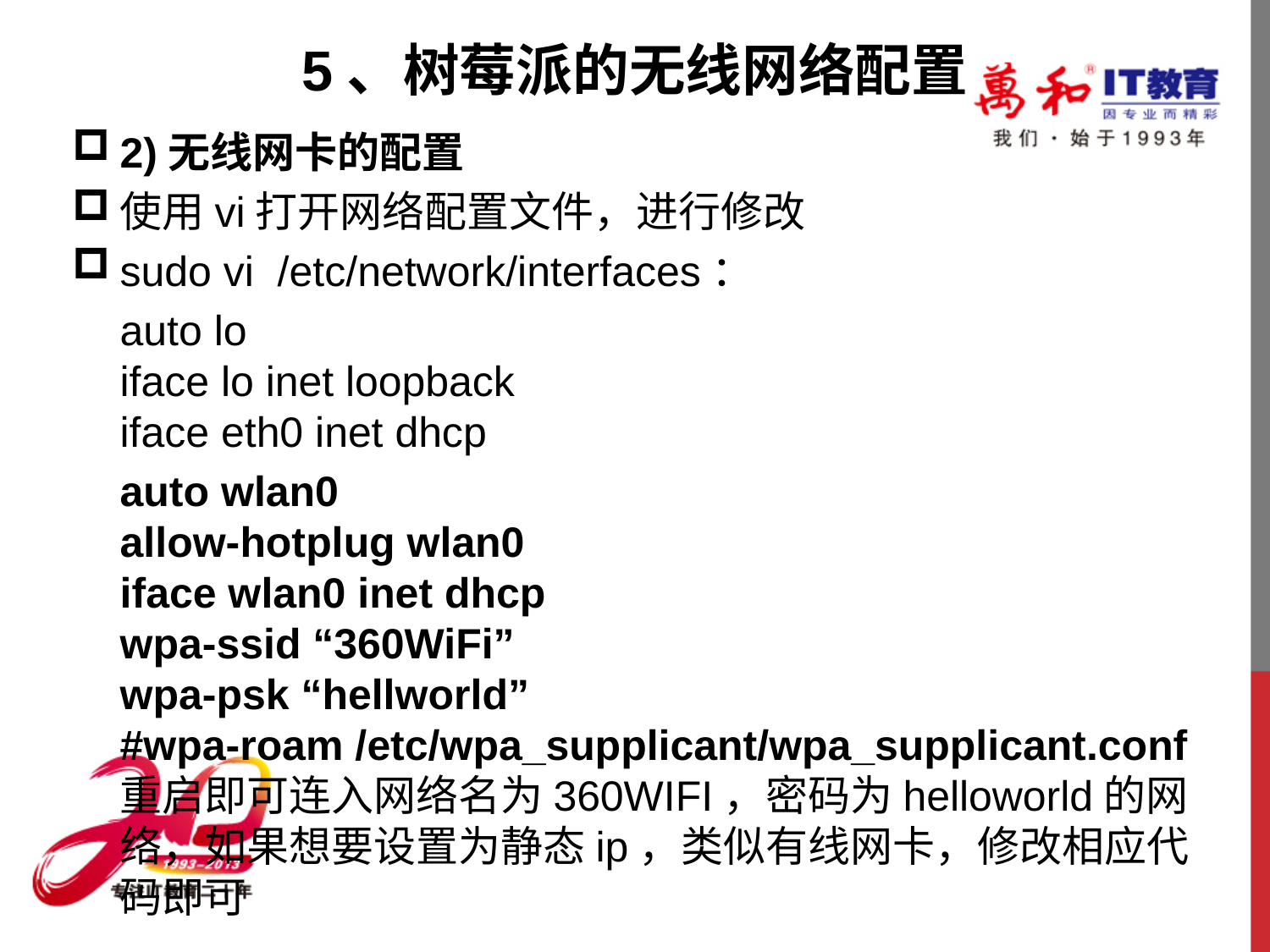

# 5、树莓派的无线网络配置
2)无线网卡的配置
使用vi打开网络配置文件，进行修改
sudo vi  /etc/network/interfaces：
	auto lo
iface lo inet loopback
iface eth0 inet dhcp
	auto wlan0
allow-hotplug wlan0
iface wlan0 inet dhcp
wpa-ssid “360WiFi”
wpa-psk “hellworld”
#wpa-roam /etc/wpa_supplicant/wpa_supplicant.conf
重启即可连入网络名为360WIFI，密码为helloworld的网络，如果想要设置为静态ip，类似有线网卡，修改相应代码即可